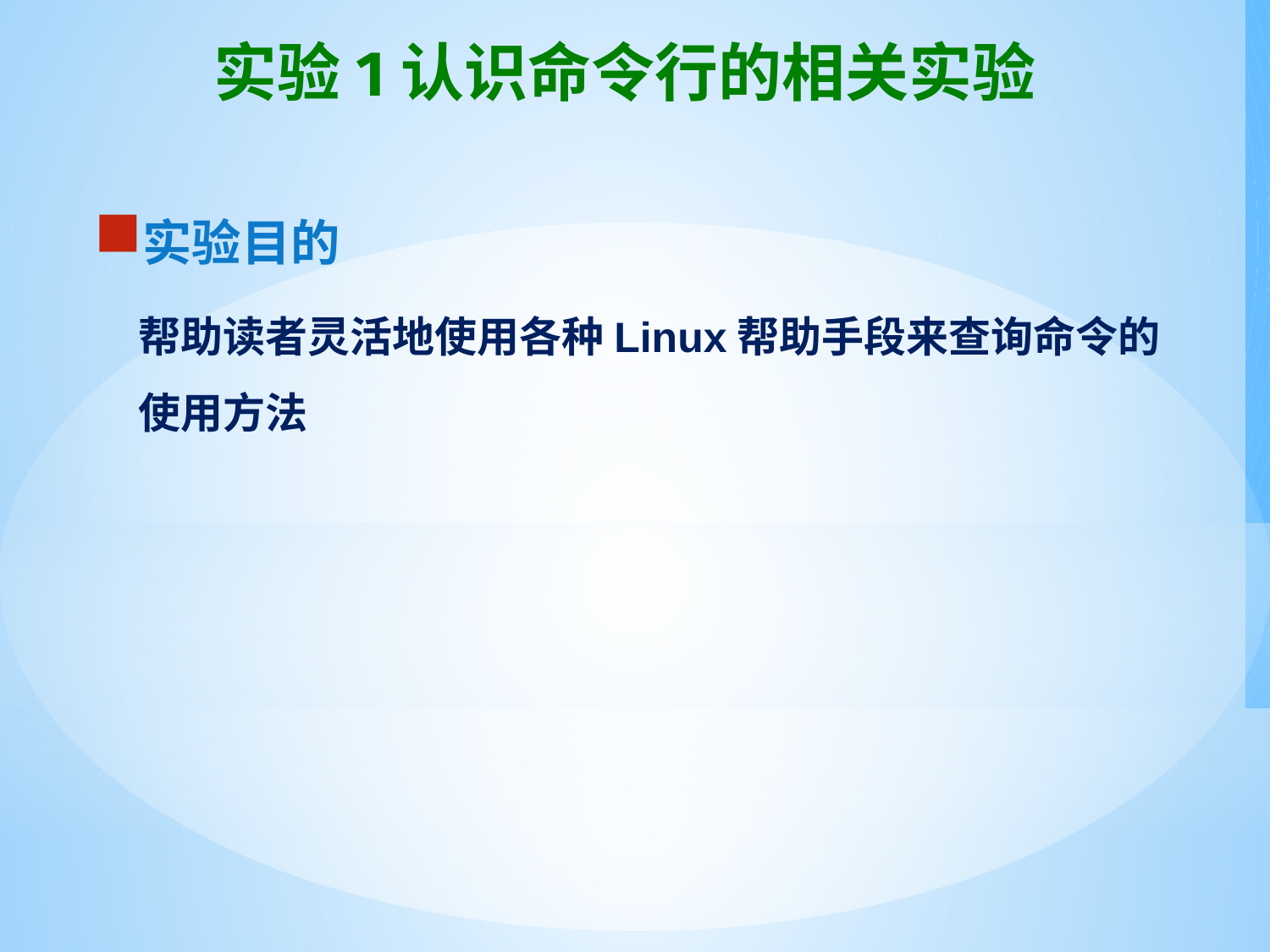

# 实验1认识命令行的相关实验
实验目的
帮助读者灵活地使用各种Linux帮助手段来查询命令的使用方法